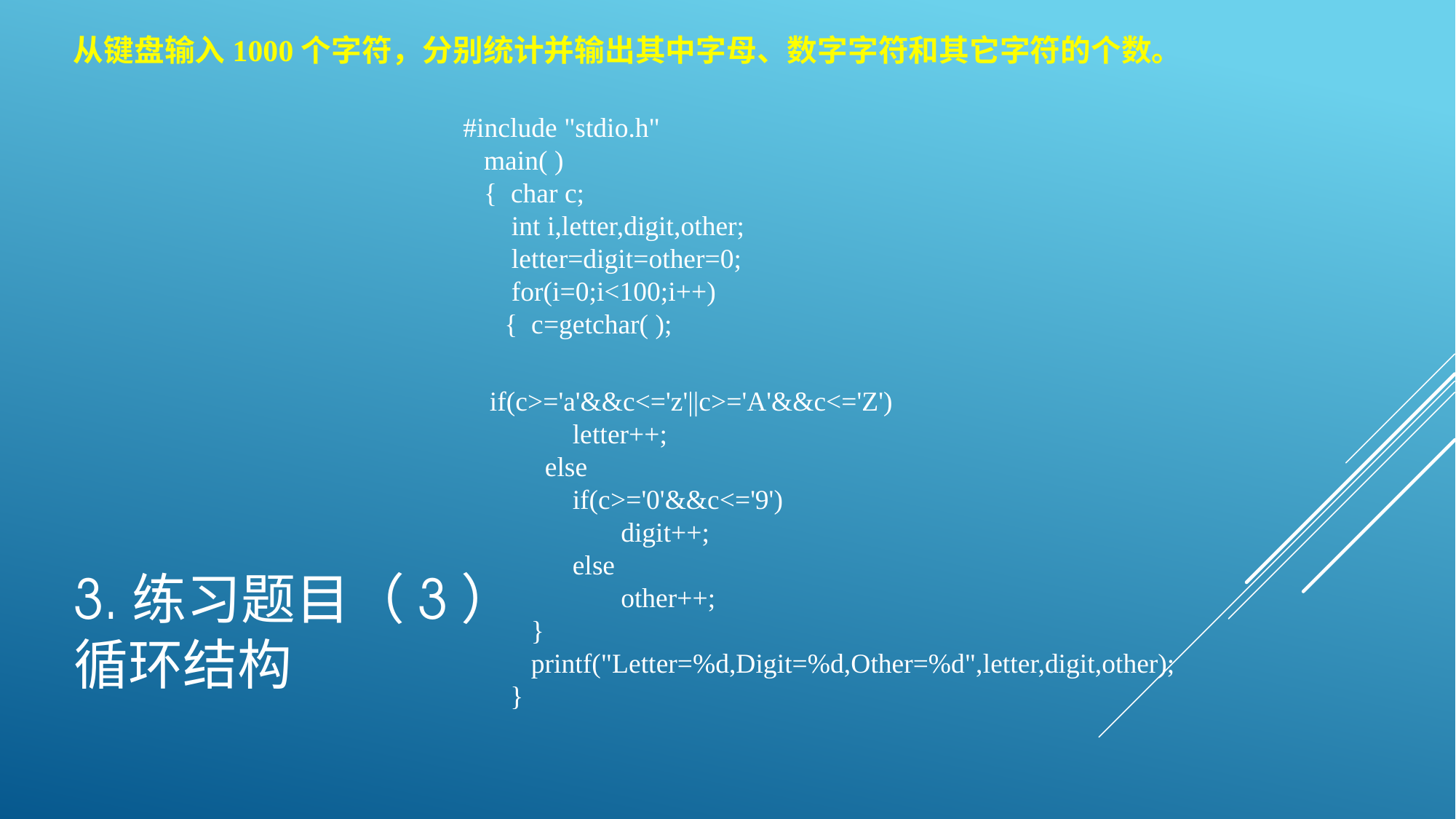

从键盘输入1000个字符，分别统计并输出其中字母、数字字符和其它字符的个数。
 #include "stdio.h"
    main( )
    {  char c;
        int i,letter,digit,other;
        letter=digit=other=0;
        for(i=0;i<100;i++)
       {  c=getchar( );
 if(c>='a'&&c<='z'||c>='A'&&c<='Z')
             letter++;
         else
             if(c>='0'&&c<='9')
                    digit++;
             else
                    other++;
       }
       printf("Letter=%d,Digit=%d,Other=%d",letter,digit,other);
    }
# 3.练习题目（3） 循环结构